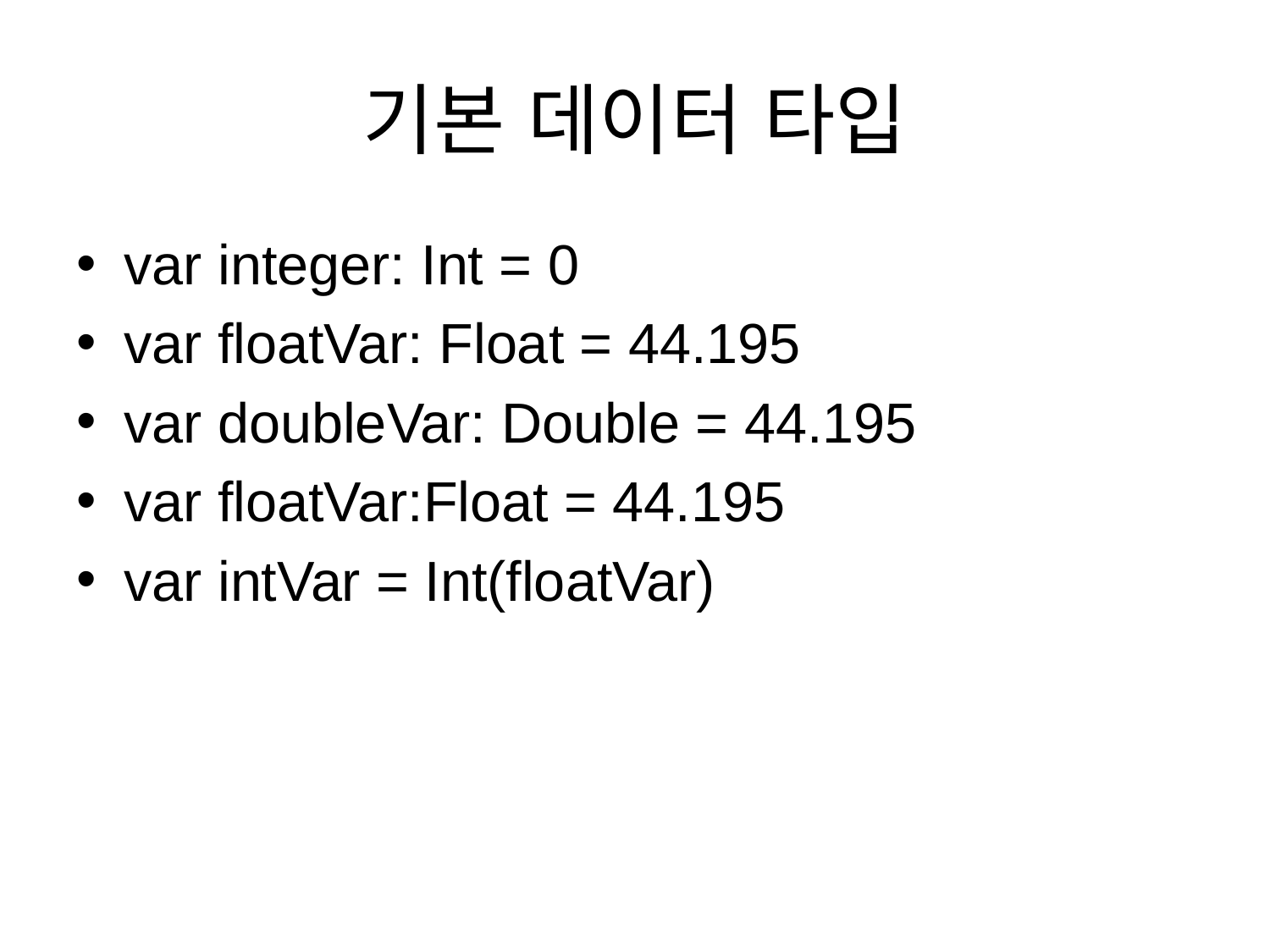

# 기본 데이터 타입
var integer: Int = 0
var floatVar: Float = 44.195
var doubleVar: Double = 44.195
var floatVar:Float = 44.195
var intVar = Int(floatVar)